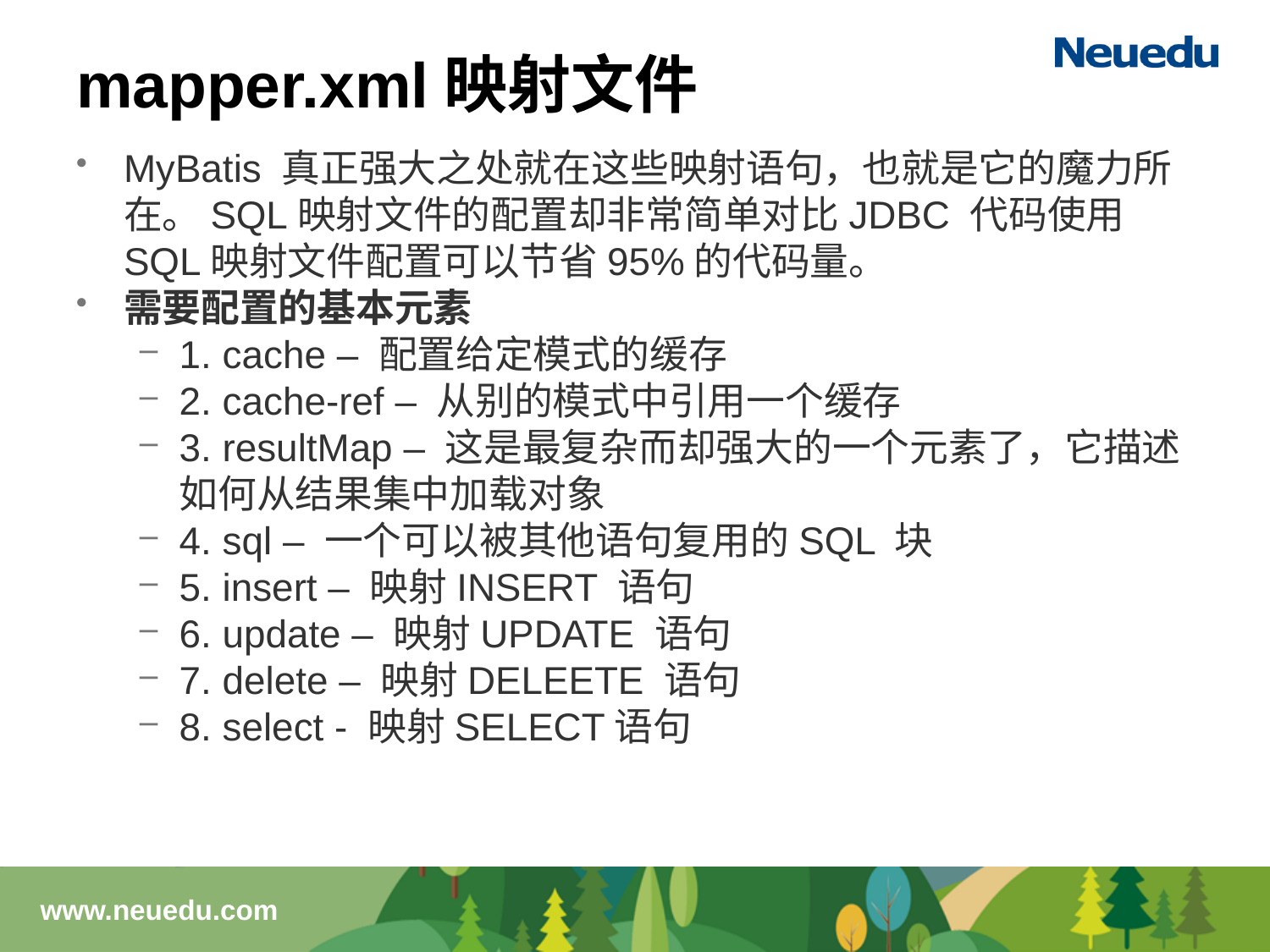

# mapper.xml映射文件
MyBatis 真正强大之处就在这些映射语句，也就是它的魔力所在。SQL映射文件的配置却非常简单对比JDBC 代码使用SQL映射文件配置可以节省95%的代码量。
需要配置的基本元素
1. cache – 配置给定模式的缓存
2. cache-ref – 从别的模式中引用一个缓存
3. resultMap – 这是最复杂而却强大的一个元素了，它描述如何从结果集中加载对象
4. sql – 一个可以被其他语句复用的SQL 块
5. insert – 映射INSERT 语句
6. update – 映射UPDATE 语句
7. delete – 映射DELEETE 语句
8. select - 映射SELECT语句